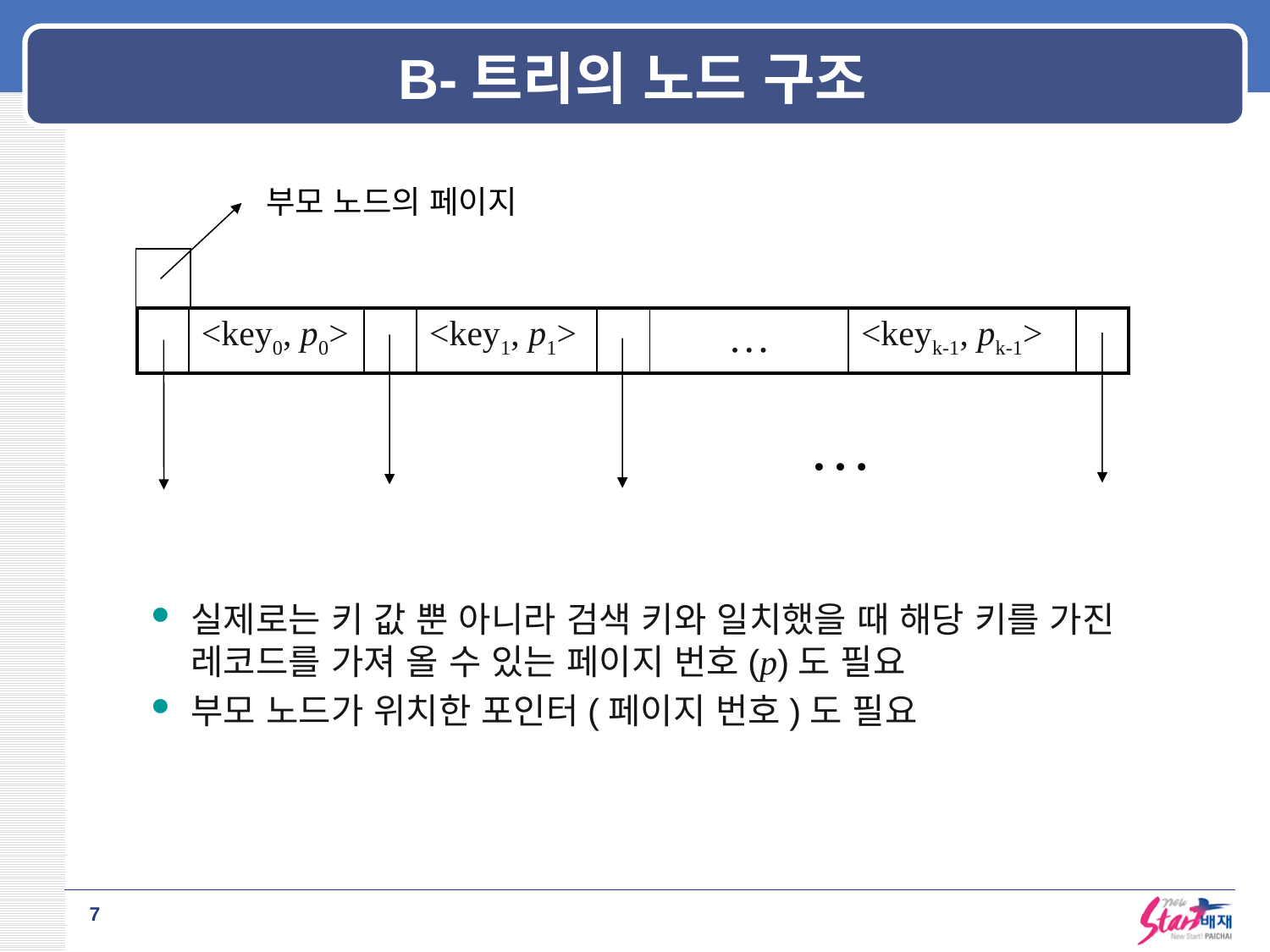

# B-트리의 노드 구조

실제로는 키 값 뿐 아니라 검색 키와 일치했을 때 해당 키를 가진 레코드를 가져 올 수 있는 페이지 번호(p)도 필요
부모 노드가 위치한 포인터(페이지 번호)도 필요
부모 노드의 페이지

|  | <key0, p0> |  | <key1, p1> |  | … | <keyk-1, pk-1> |  |
| --- | --- | --- | --- | --- | --- | --- | --- |

…
7